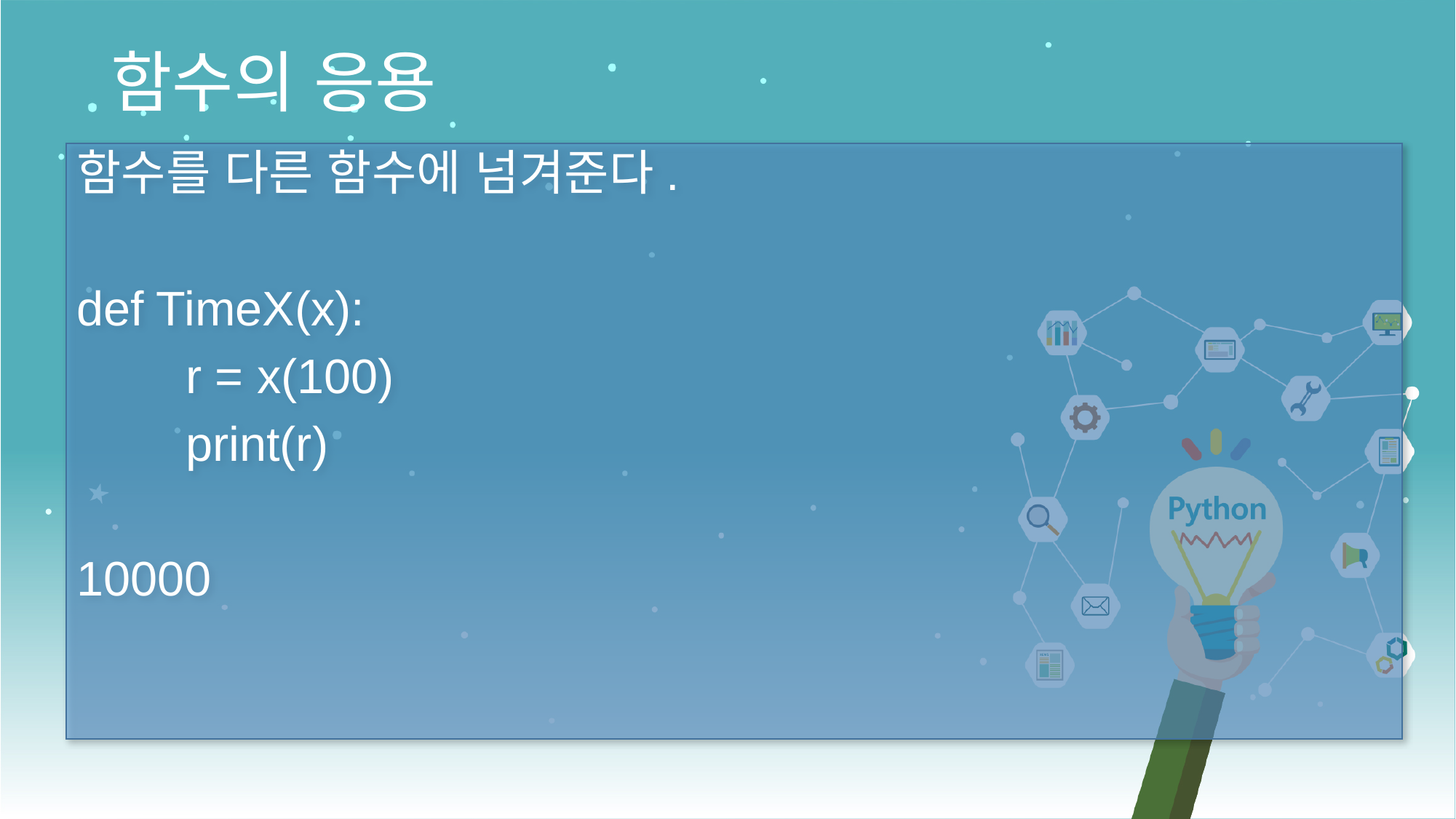

함수의 응용
함수를 다른 함수에 넘겨준다.

def TimeX(x):
	r = x(100)
	print(r)

10000